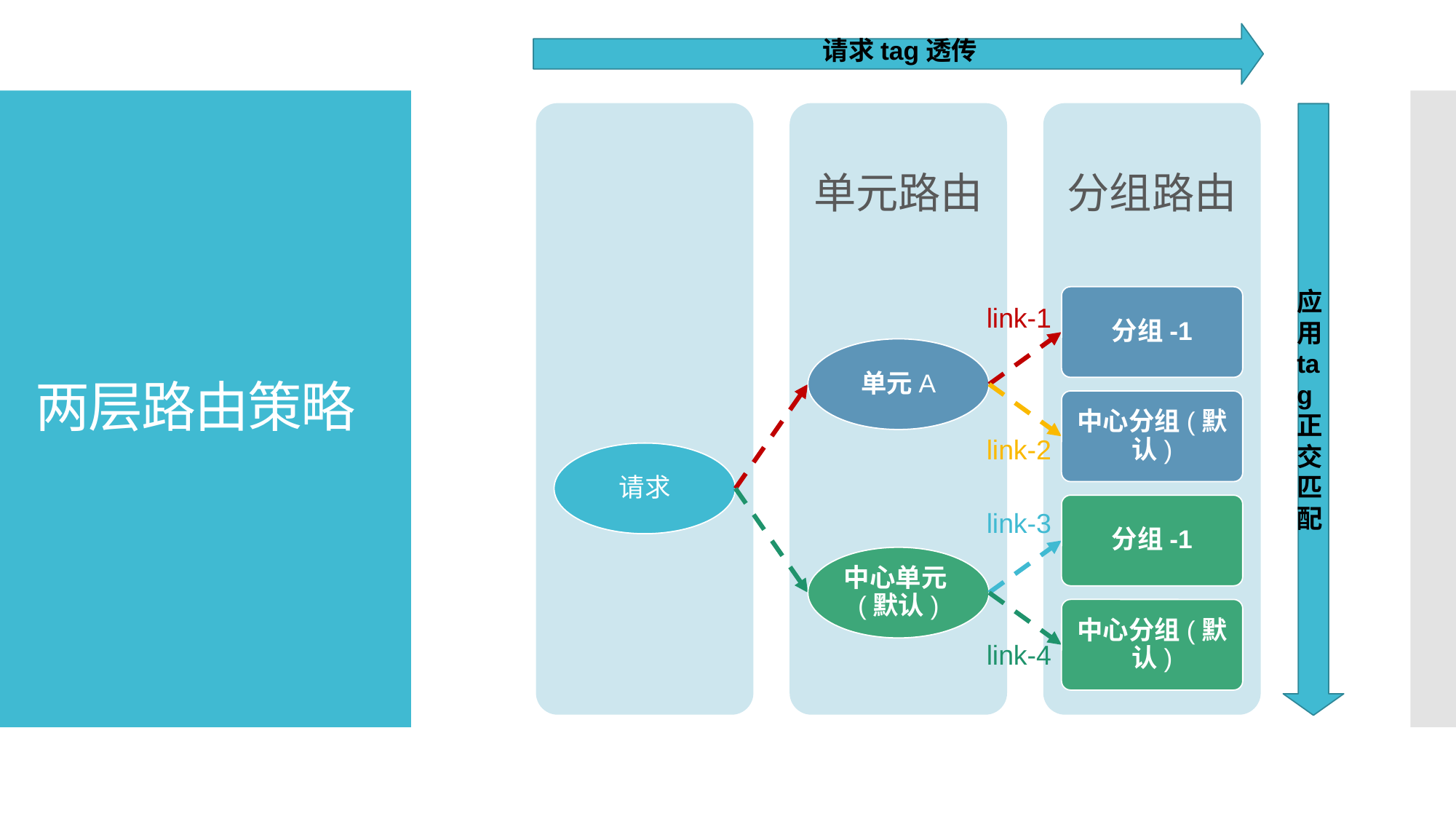

请求tag透传

单元路由

分组路由

分组-1

单元A

中心分组(默认)

请求

分组-1

中心单元(默认)

中心分组(默认)

# 两层路由策略
应用tag正交匹配
link-1
link-2
link-3
link-4